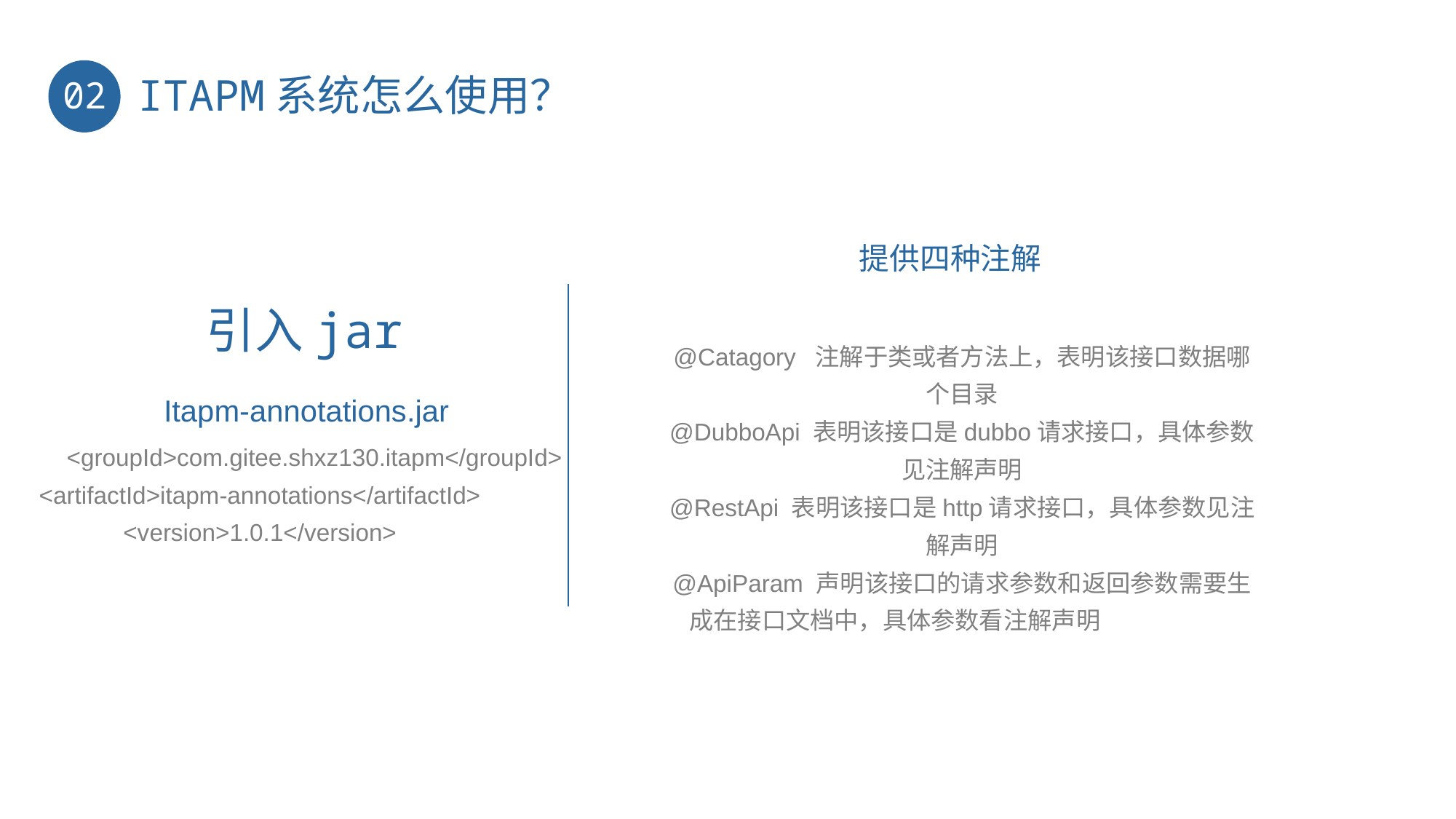

ITAPM系统怎么使用？
02
提供四种注解
引入jar
@Catagory  注解于类或者方法上，表明该接口数据哪个目录
@DubboApi 表明该接口是dubbo请求接口，具体参数见注解声明
@RestApi 表明该接口是http请求接口，具体参数见注解声明
@ApiParam 声明该接口的请求参数和返回参数需要生成在接口文档中，具体参数看注解声明
Itapm-annotations.jar
	<groupId>com.gitee.shxz130.itapm</groupId>
<artifactId>itapm-annotations</artifactId>
<version>1.0.1</version>